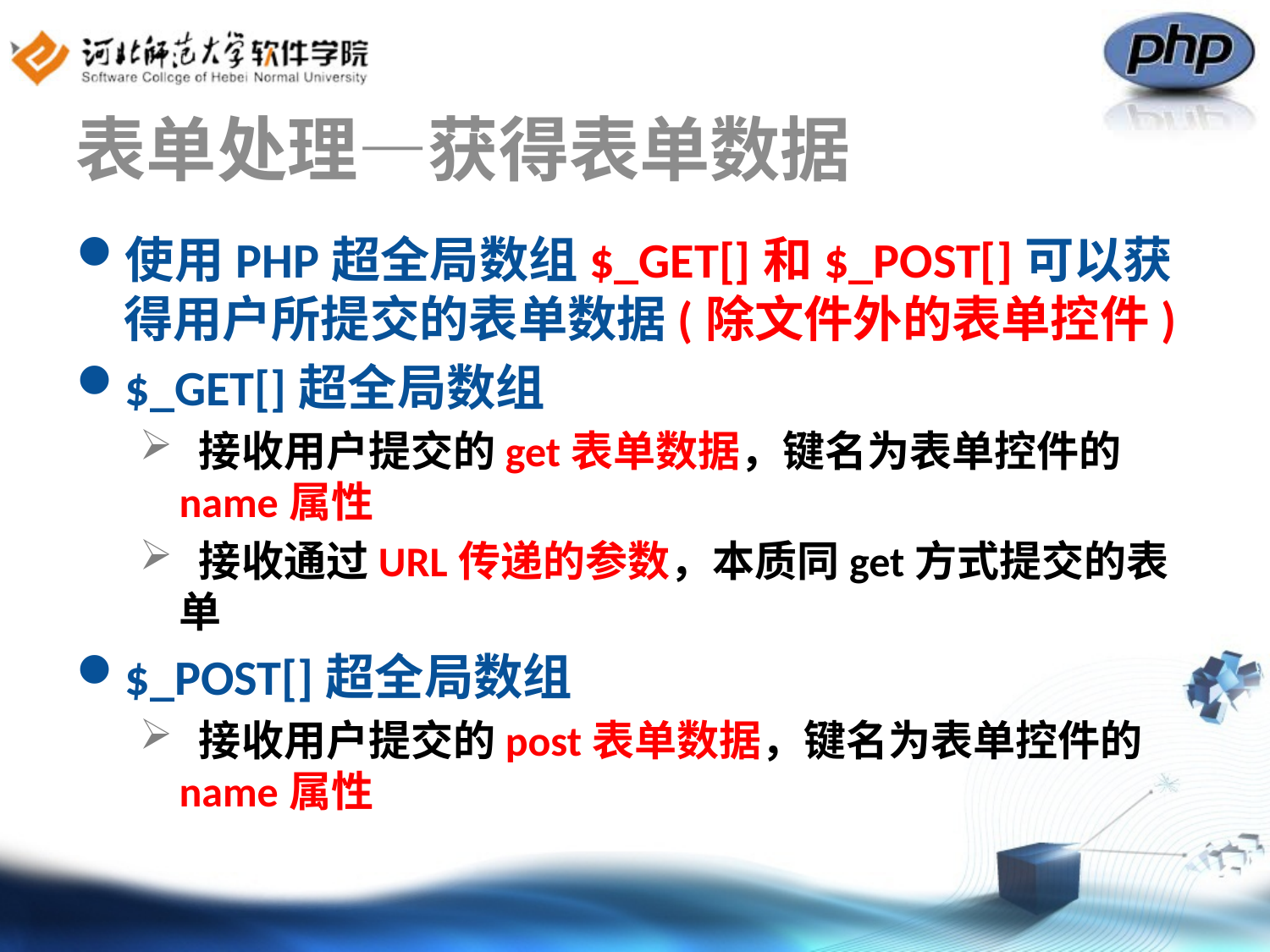

# 表单处理—获得表单数据
使用PHP超全局数组$_GET[]和$_POST[]可以获得用户所提交的表单数据(除文件外的表单控件)
$_GET[]超全局数组
 接收用户提交的get表单数据，键名为表单控件的name属性
 接收通过URL传递的参数，本质同get方式提交的表单
$_POST[]超全局数组
 接收用户提交的post表单数据，键名为表单控件的name属性